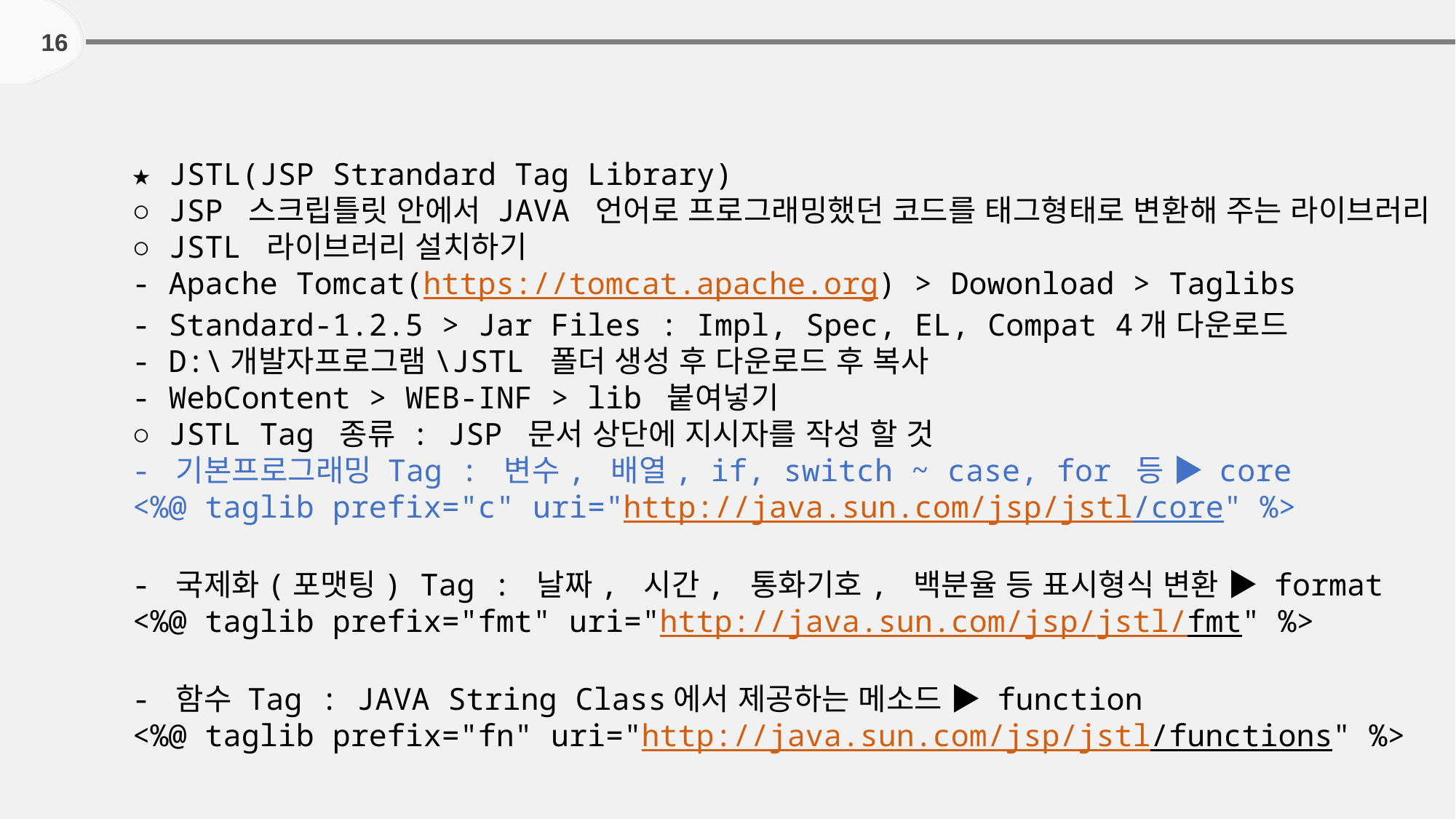

16
★ JSTL(JSP Strandard Tag Library)
○ JSP 스크립틀릿 안에서 JAVA 언어로 프로그래밍했던 코드를 태그형태로 변환해 주는 라이브러리
○ JSTL 라이브러리 설치하기
- Apache Tomcat(https://tomcat.apache.org) > Dowonload > Taglibs
- Standard-1.2.5 > Jar Files : Impl, Spec, EL, Compat 4개 다운로드
- D:\개발자프로그램\JSTL 폴더 생성 후 다운로드 후 복사
- WebContent > WEB-INF > lib 붙여넣기
○ JSTL Tag 종류 : JSP 문서 상단에 지시자를 작성 할 것
- 기본프로그래밍 Tag : 변수, 배열, if, switch ~ case, for 등 ▶ core
<%@ taglib prefix="c" uri="http://java.sun.com/jsp/jstl/core" %>

- 국제화(포맷팅) Tag : 날짜, 시간, 통화기호, 백분율 등 표시형식 변환 ▶ format
<%@ taglib prefix="fmt" uri="http://java.sun.com/jsp/jstl/fmt" %>

- 함수 Tag : JAVA String Class에서 제공하는 메소드 ▶ function
<%@ taglib prefix="fn" uri="http://java.sun.com/jsp/jstl/functions" %>